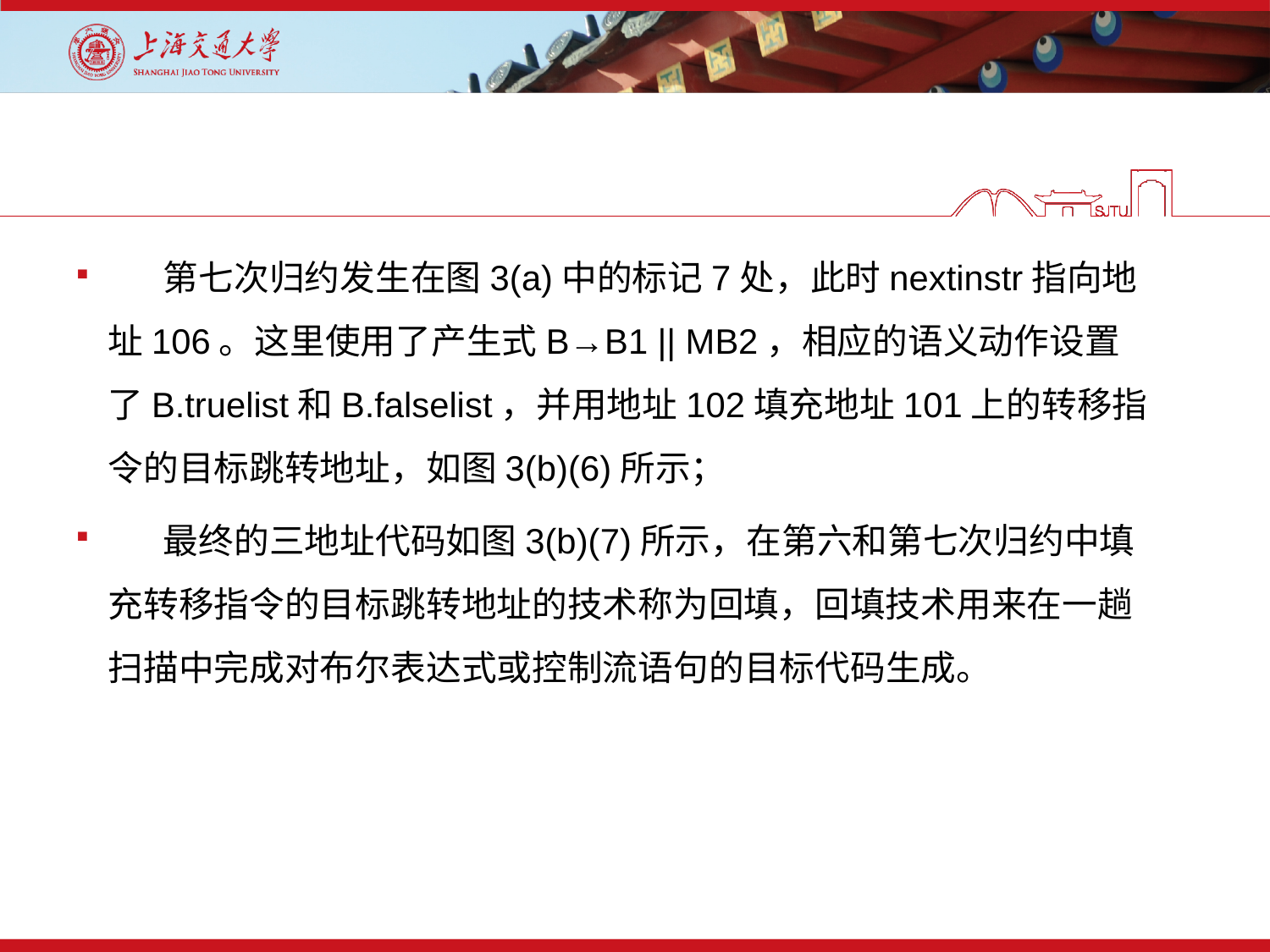

#
      第七次归约发生在图3(a)中的标记7处，此时nextinstr指向地址106。这里使用了产生式B→B1 || MB2，相应的语义动作设置了B.truelist和B.falselist，并用地址102填充地址101上的转移指令的目标跳转地址，如图3(b)(6)所示；
      最终的三地址代码如图3(b)(7)所示，在第六和第七次归约中填充转移指令的目标跳转地址的技术称为回填，回填技术用来在一趟扫描中完成对布尔表达式或控制流语句的目标代码生成。